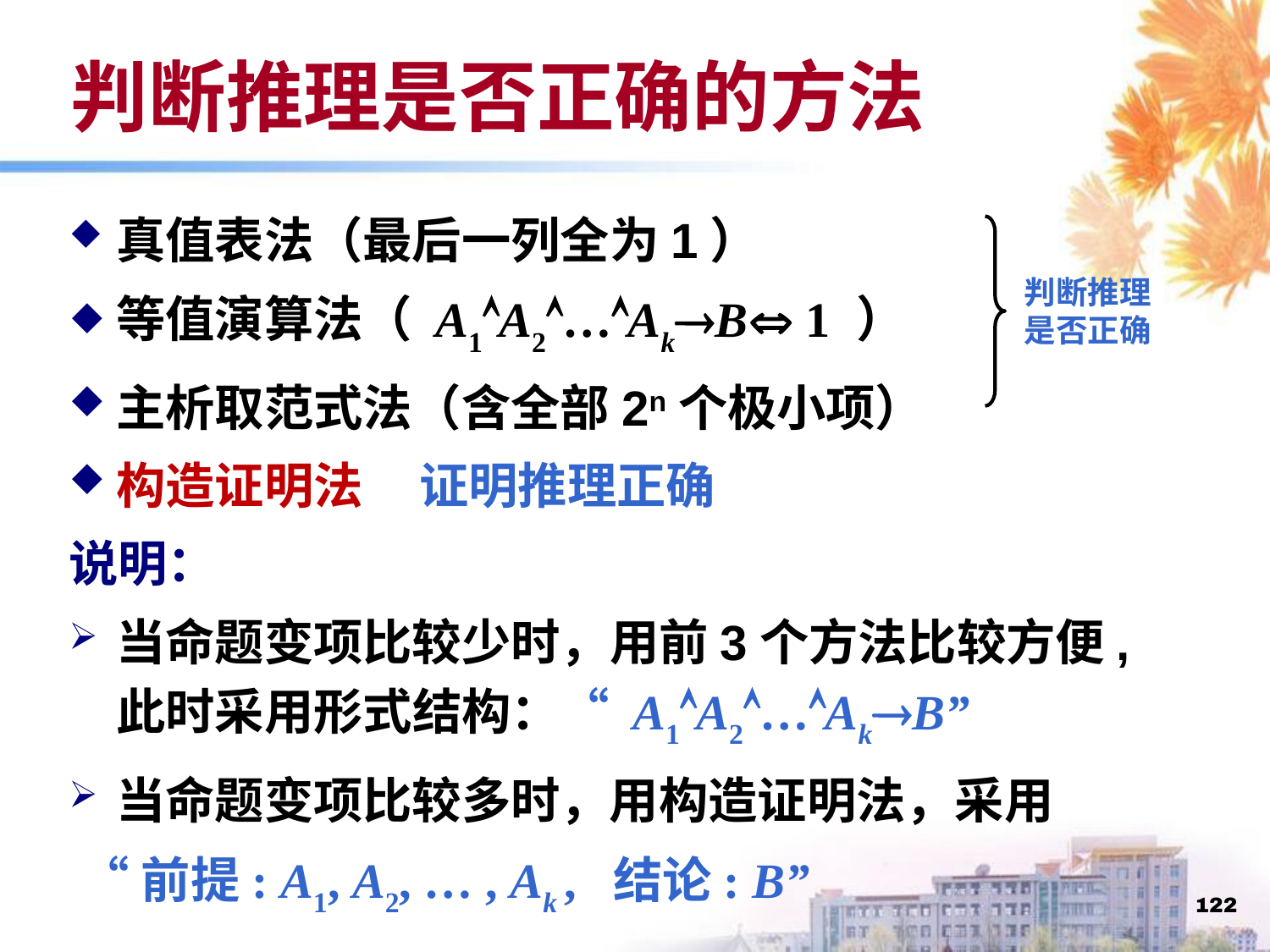

# 判断推理是否正确的方法
真值表法（最后一列全为1）
等值演算法（ A1∧A2∧…∧Ak→B⇔ 1 ）
主析取范式法（含全部2n个极小项）
构造证明法     证明推理正确
说明：
当命题变项比较少时，用前3个方法比较方便, 此时采用形式结构：“ A1∧A2∧…∧Ak→B”
当命题变项比较多时，用构造证明法，采用
 “前提: A1, A2, … , Ak ,  结论: B”

判断推理是否正确
122